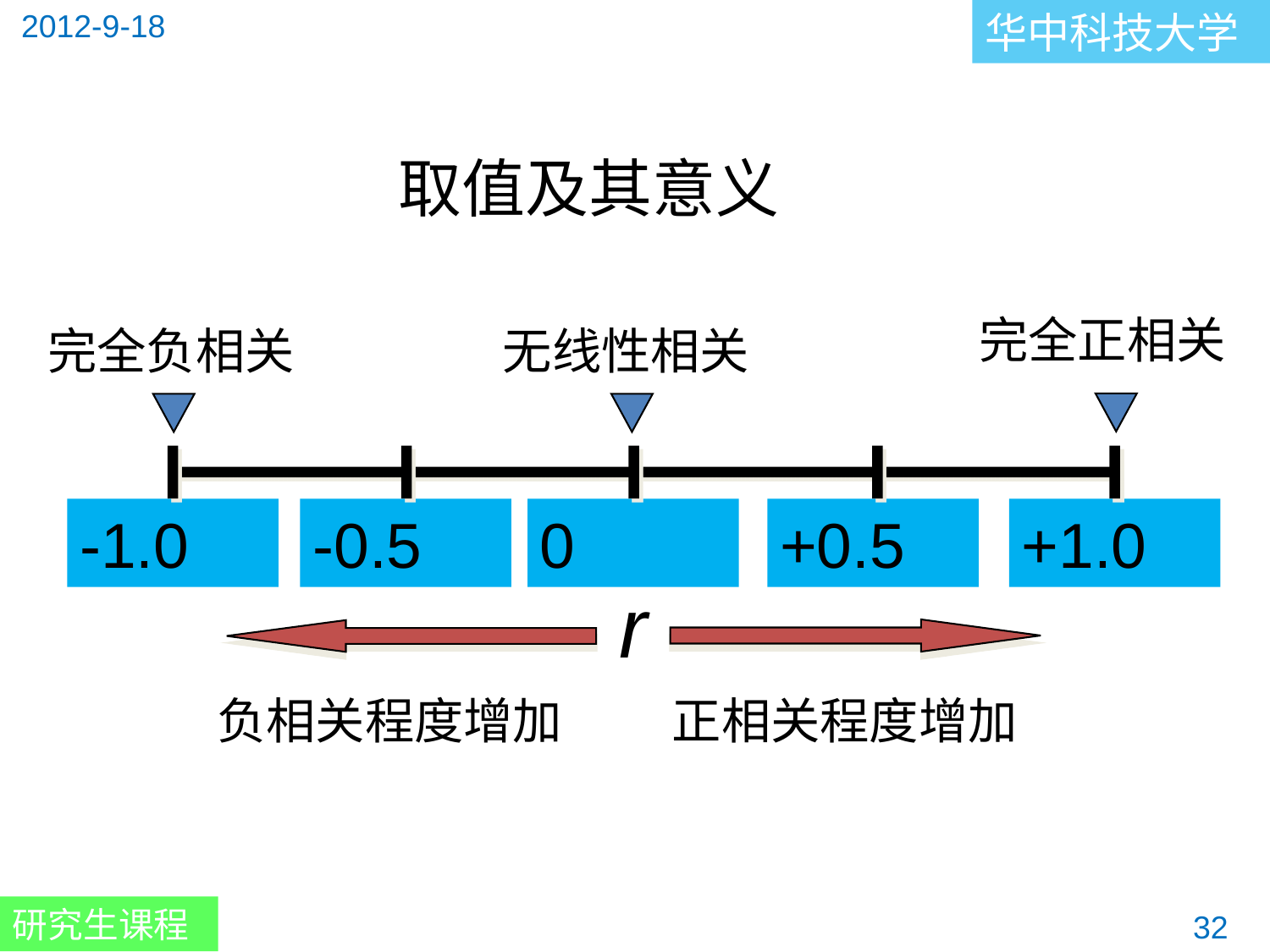

取值及其意义
完全正相关

完全负相关

无线性相关

-1.0
-0.5
0
+0.5
+1.0
r

正相关程度增加

负相关程度增加